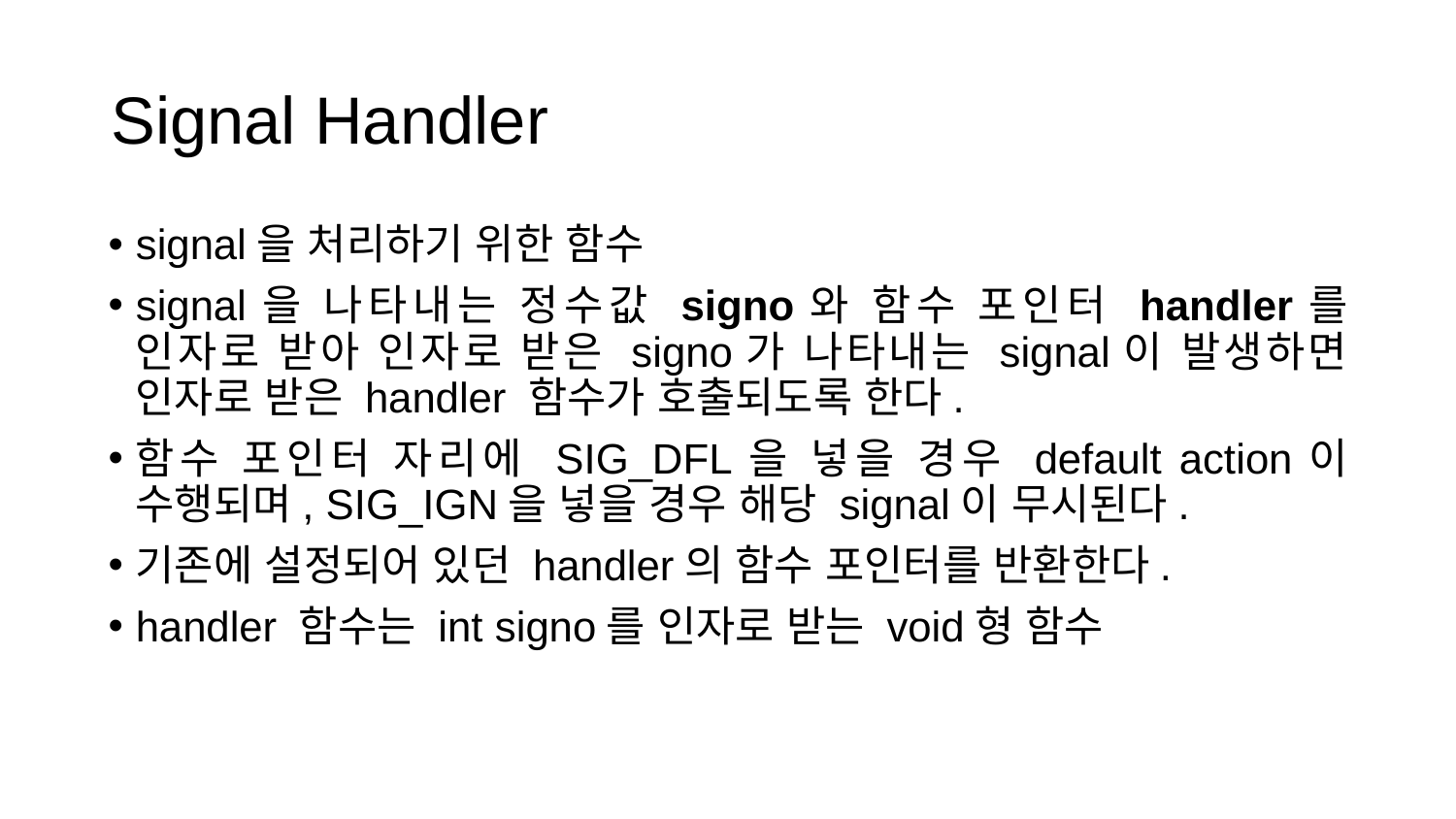

Signal Handler
signal을 처리하기 위한 함수
signal을 나타내는 정수값 signo와 함수 포인터 handler를 인자로 받아 인자로 받은 signo가 나타내는 signal이 발생하면 인자로 받은 handler 함수가 호출되도록 한다.
함수 포인터 자리에 SIG_DFL을 넣을 경우 default action이 수행되며, SIG_IGN을 넣을 경우 해당 signal이 무시된다.
기존에 설정되어 있던 handler의 함수 포인터를 반환한다.
handler 함수는 int signo를 인자로 받는 void형 함수